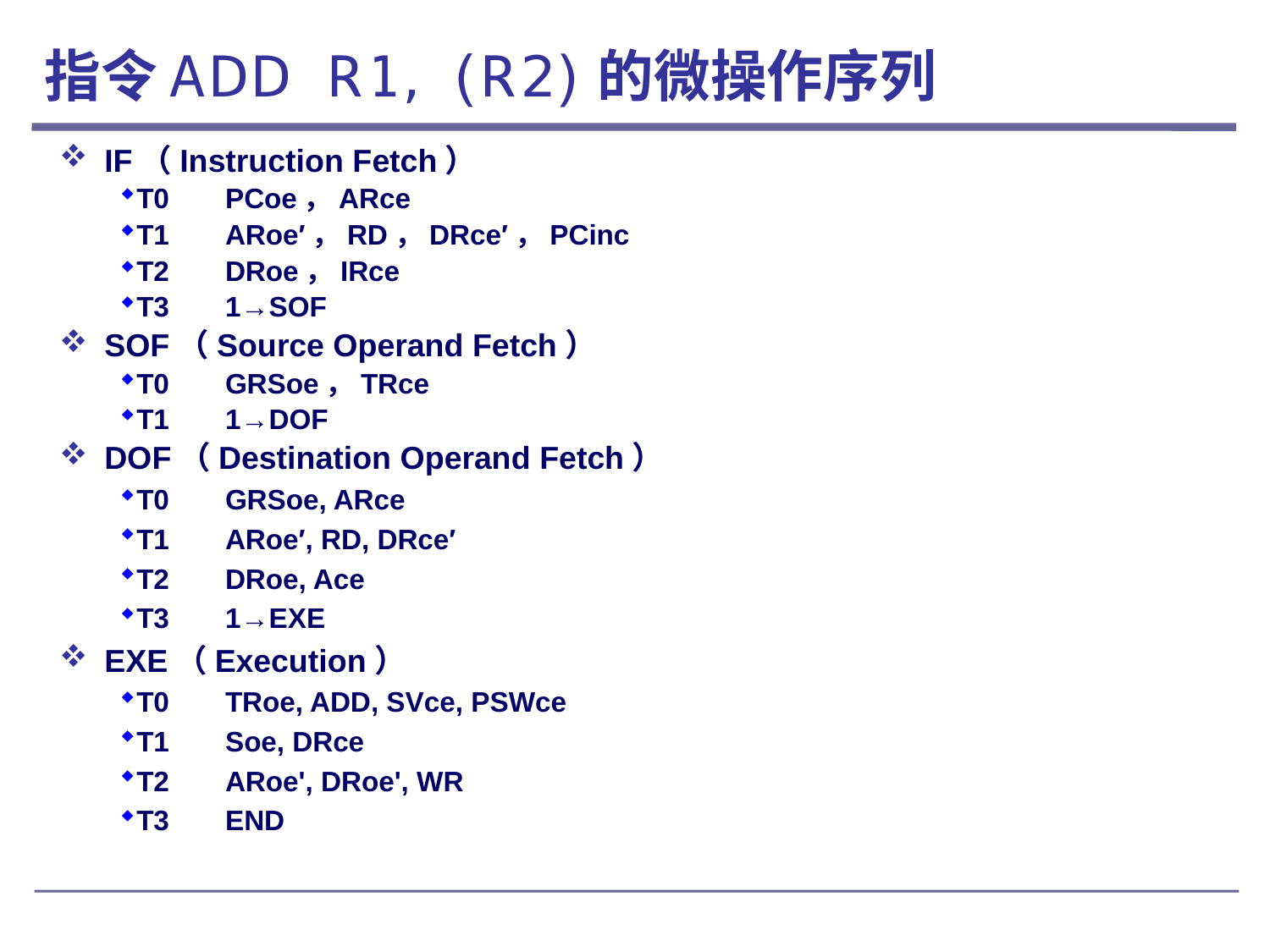

# 指令ADD  R1,  (R2)的微操作序列
IF（Instruction Fetch）
T0	PCoe，ARce
T1	ARoe′，RD，DRce′，PCinc
T2	DRoe，IRce
T3	1→SOF
SOF（Source Operand Fetch）
T0	GRSoe，TRce
T1	1→DOF
DOF（Destination Operand Fetch）
T0	GRSoe, ARce
T1	ARoe′, RD, DRce′
T2	DRoe, Ace
T3	1→EXE
EXE（Execution）
T0	TRoe, ADD, SVce, PSWce
T1	Soe, DRce
T2	ARoe', DRoe', WR
T3	END

26